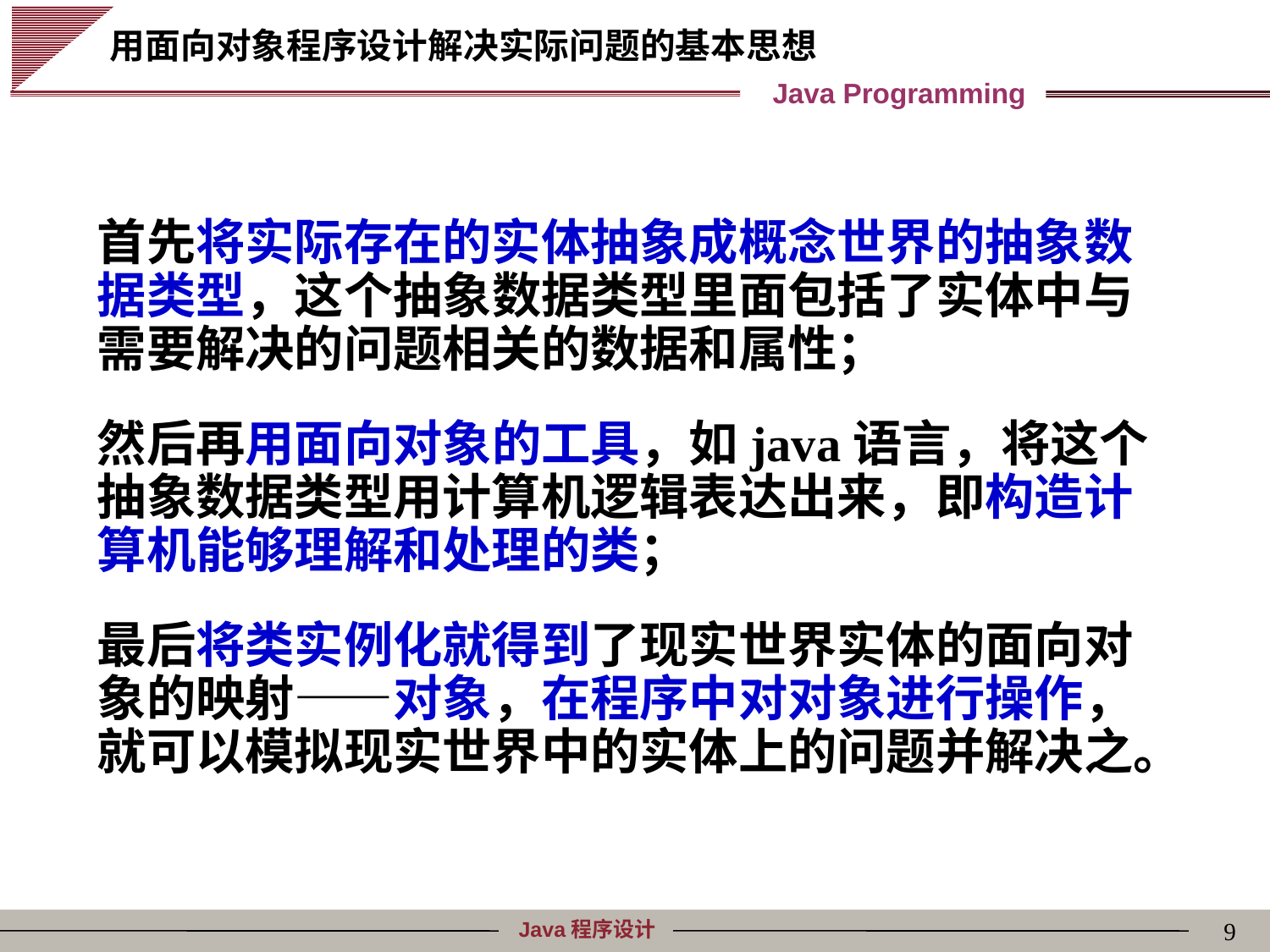

# 用面向对象程序设计解决实际问题的基本思想
首先将实际存在的实体抽象成概念世界的抽象数据类型，这个抽象数据类型里面包括了实体中与需要解决的问题相关的数据和属性；

然后再用面向对象的工具，如java语言，将这个抽象数据类型用计算机逻辑表达出来，即构造计算机能够理解和处理的类；

最后将类实例化就得到了现实世界实体的面向对象的映射——对象，在程序中对对象进行操作，就可以模拟现实世界中的实体上的问题并解决之。